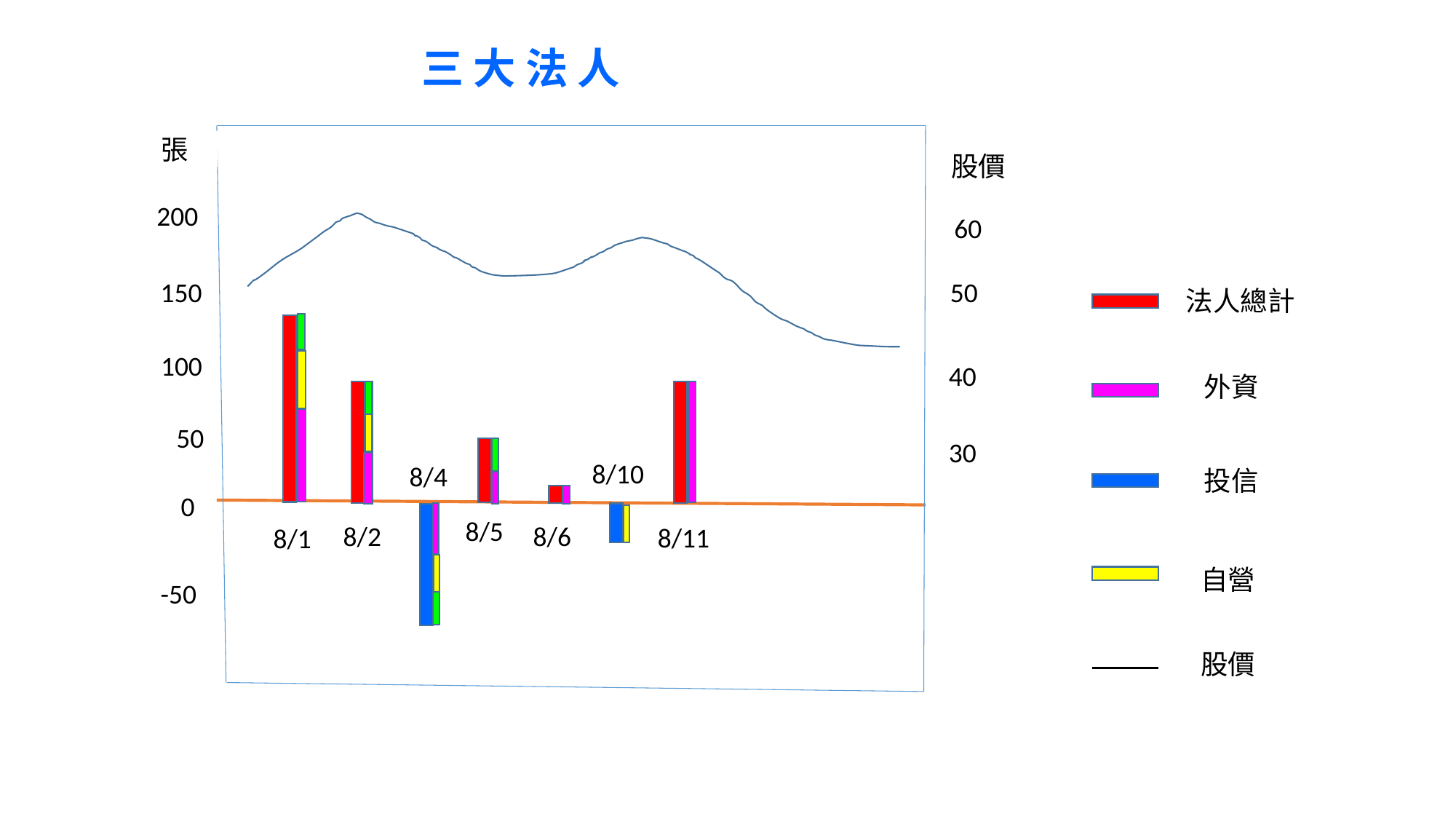

三 大 法 人
張
股價
200

60
150
50
法人總計

100
40
外資

50
30

8/10
8/4
投信

0

8/5
8/6
8/2
8/11
8/1

自營

-50

股價